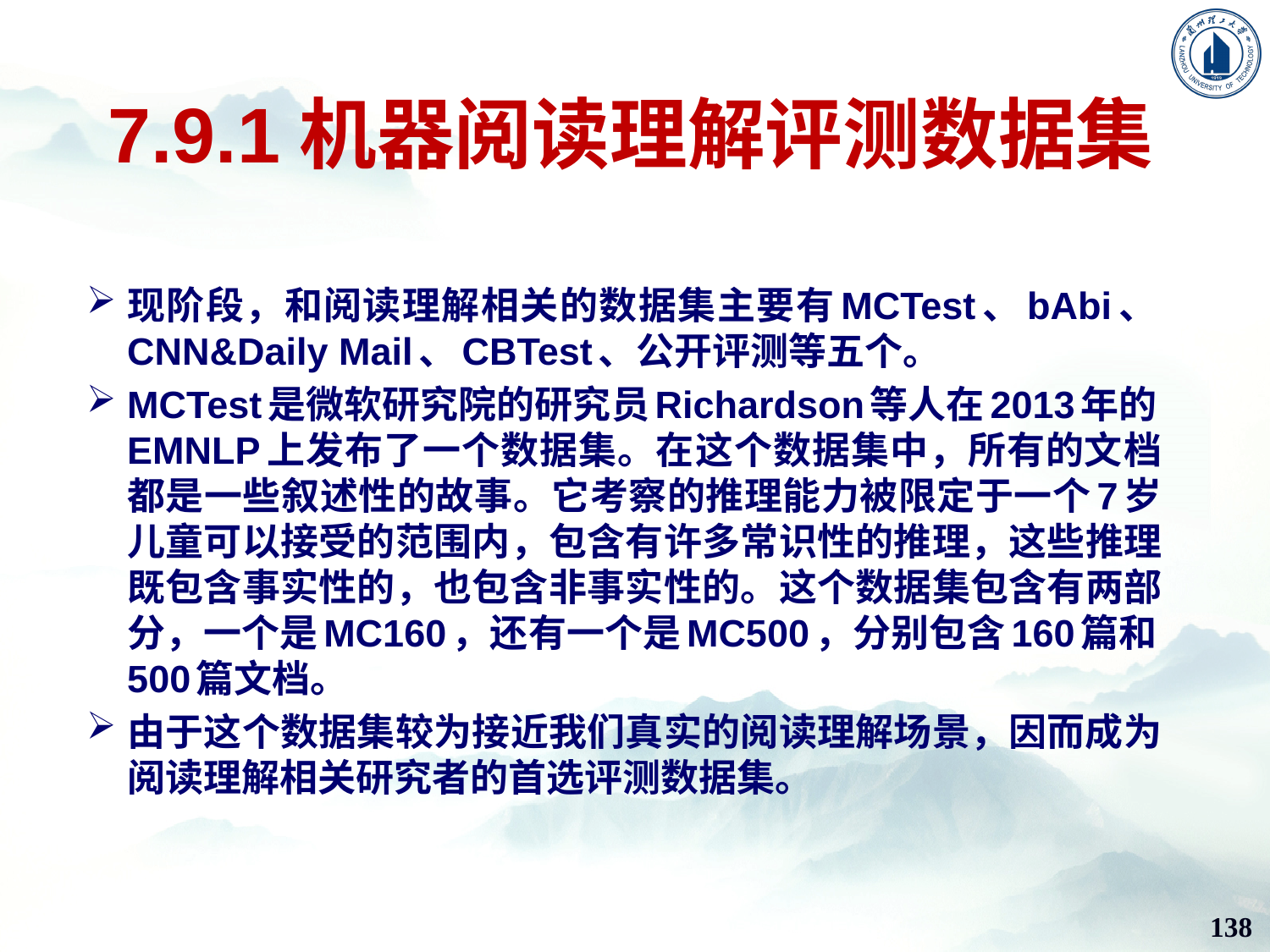

# 7.9.1机器阅读理解评测数据集
现阶段，和阅读理解相关的数据集主要有MCTest、bAbi、CNN&Daily Mail、CBTest、公开评测等五个。
MCTest是微软研究院的研究员Richardson等人在2013年的EMNLP上发布了一个数据集。在这个数据集中，所有的文档都是一些叙述性的故事。它考察的推理能力被限定于一个7岁儿童可以接受的范围内，包含有许多常识性的推理，这些推理既包含事实性的，也包含非事实性的。这个数据集包含有两部分，一个是MC160，还有一个是MC500，分别包含160篇和500篇文档。
由于这个数据集较为接近我们真实的阅读理解场景，因而成为阅读理解相关研究者的首选评测数据集。

138